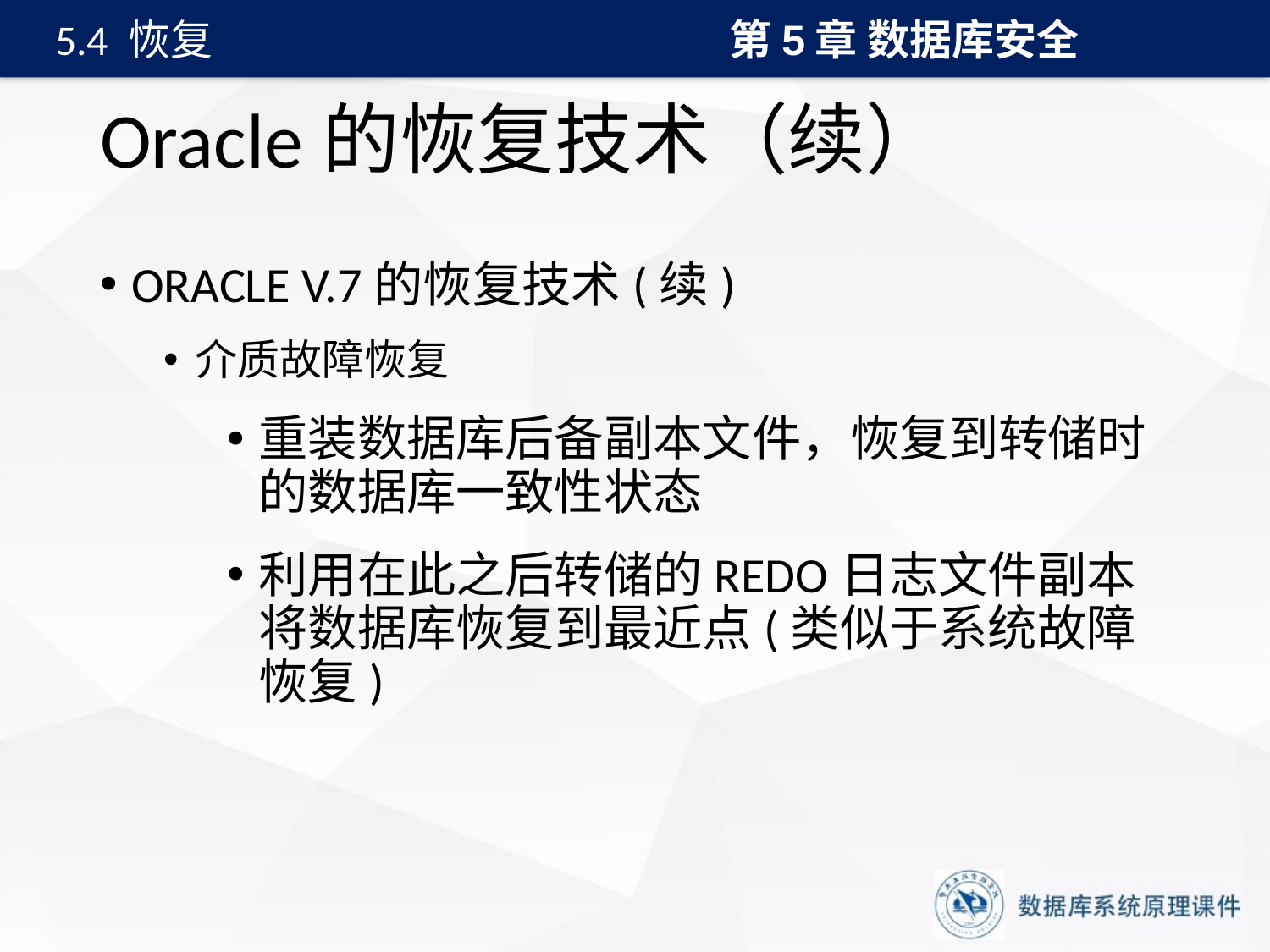

第5章 数据库安全
5.4 恢复
# Oracle的恢复技术（续）
ORACLE V.7的恢复技术(续)
介质故障恢复
重装数据库后备副本文件，恢复到转储时的数据库一致性状态
利用在此之后转储的REDO日志文件副本将数据库恢复到最近点(类似于系统故障恢复)